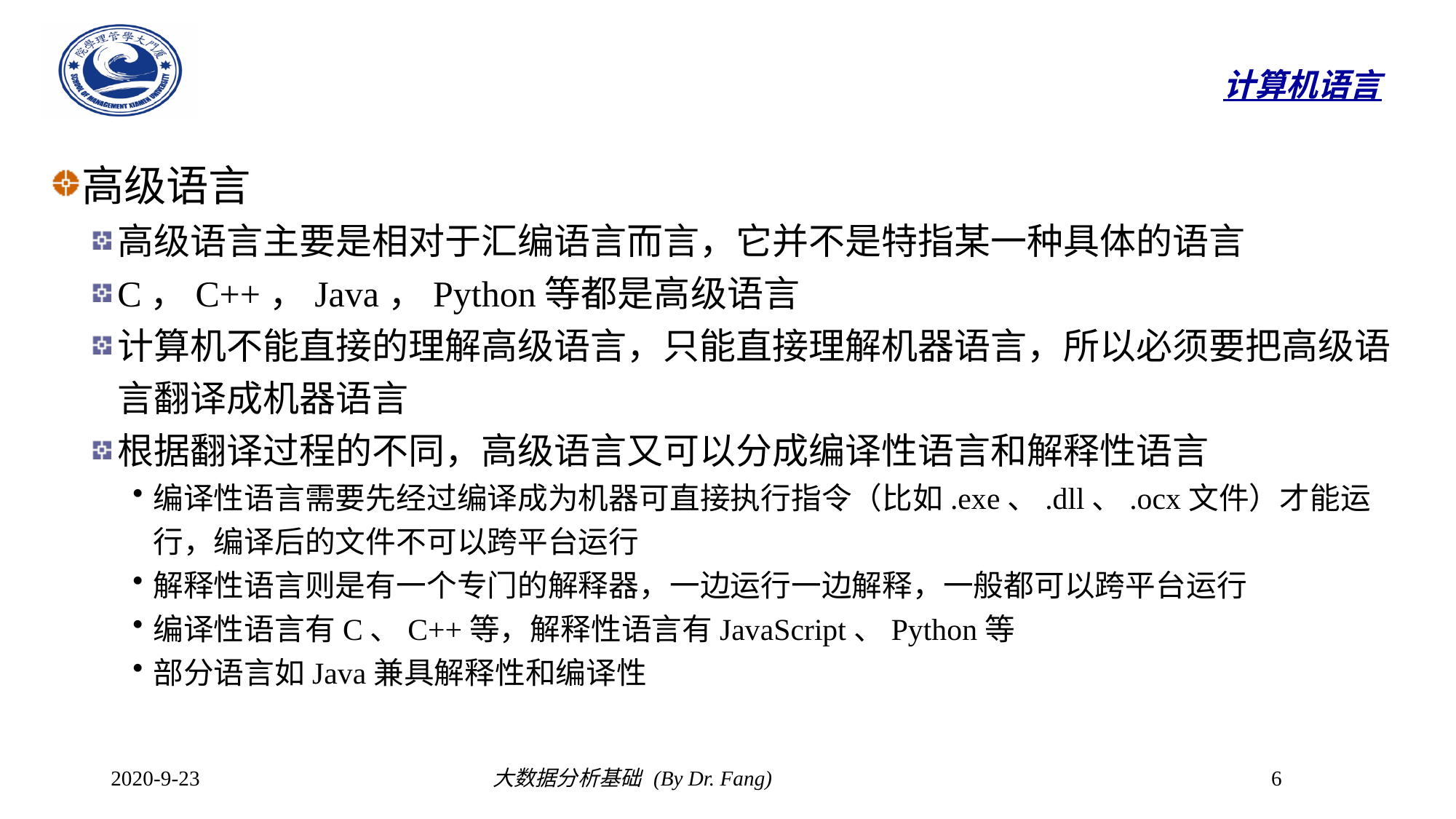

# 计算机语言
高级语言
高级语言主要是相对于汇编语言而言，它并不是特指某一种具体的语言
C，C++，Java，Python等都是高级语言
计算机不能直接的理解高级语言，只能直接理解机器语言，所以必须要把高级语言翻译成机器语言
根据翻译过程的不同，高级语言又可以分成编译性语言和解释性语言
编译性语言需要先经过编译成为机器可直接执行指令（比如.exe、.dll、.ocx文件）才能运行，编译后的文件不可以跨平台运行
解释性语言则是有一个专门的解释器，一边运行一边解释，一般都可以跨平台运行
编译性语言有C、C++等，解释性语言有JavaScript、Python等
部分语言如Java兼具解释性和编译性
2020-9-23
大数据分析基础 (By Dr. Fang)
6